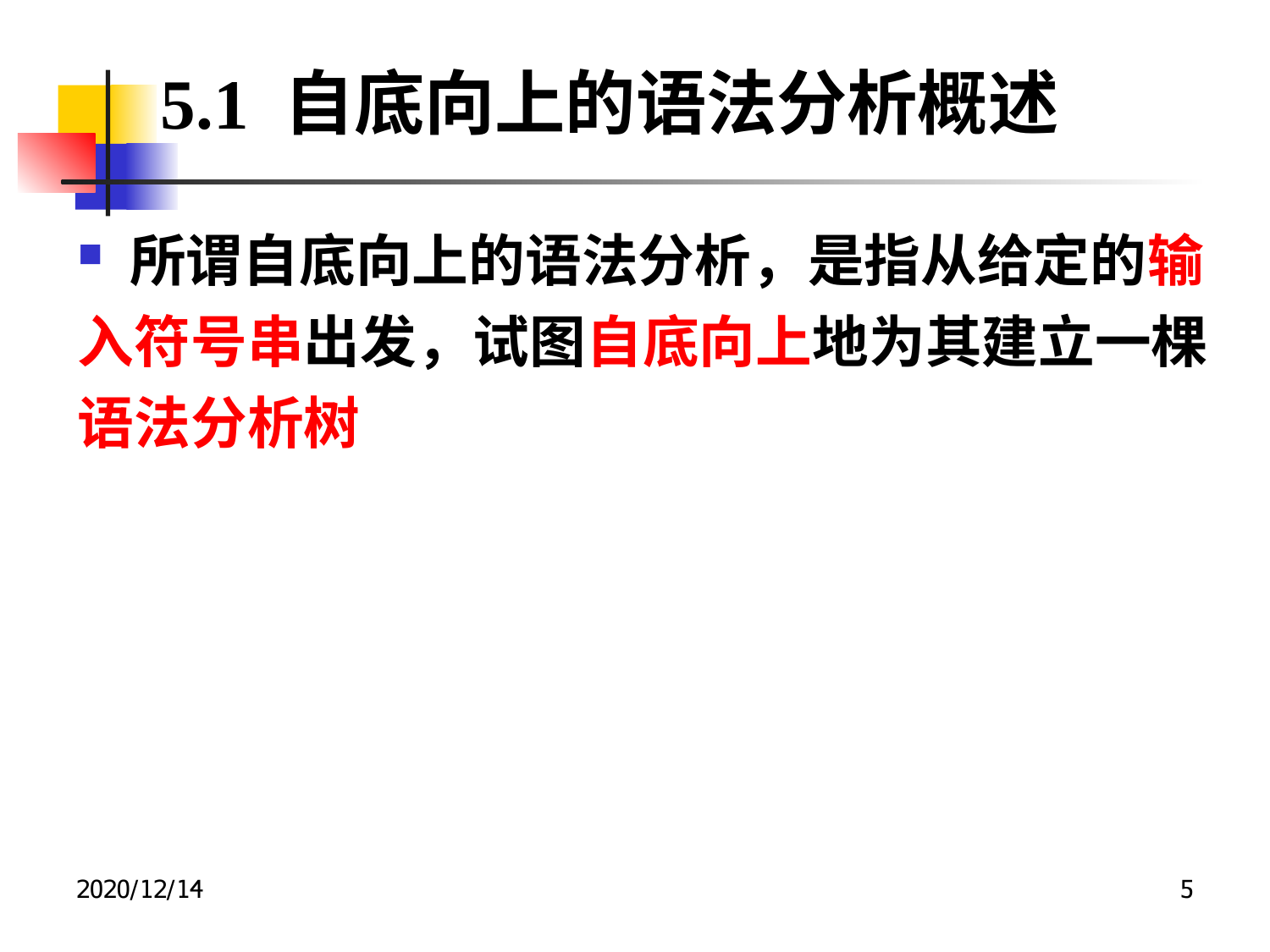

5.1 自底向上的语法分析概述
 所谓自底向上的语法分析，是指从给定的输入符号串出发，试图自底向上地为其建立一棵语法分析树
2020/12/14
5